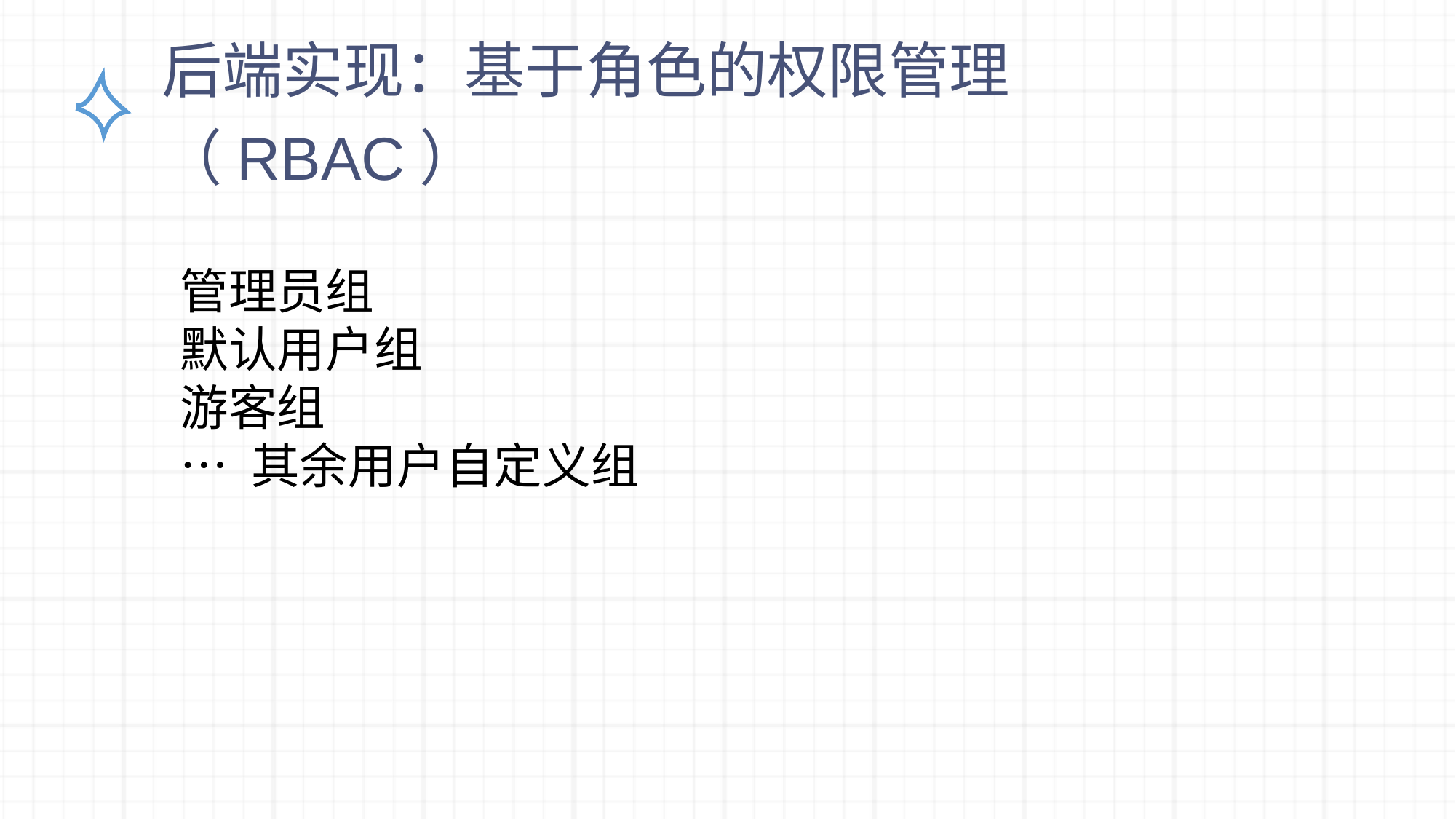

后端实现：基于角色的权限管理（RBAC）

管理员组
默认用户组
游客组
… 其余用户自定义组